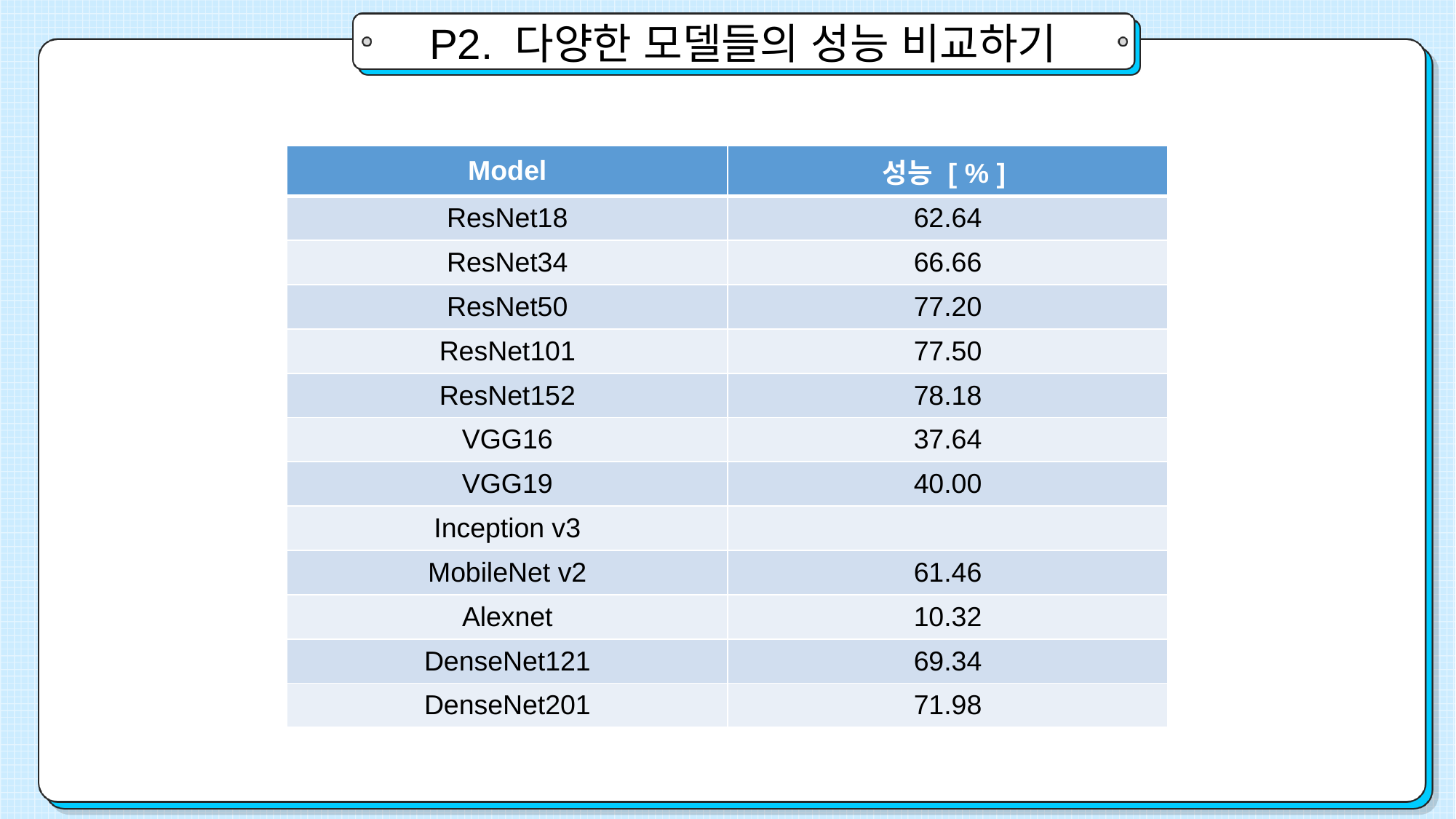

# P2. 다양한 모델들의 성능 비교하기
| Model | 성능 [ % ] |
| --- | --- |
| ResNet18 | 62.64 |
| ResNet34 | 66.66 |
| ResNet50 | 77.20 |
| ResNet101 | 77.50 |
| ResNet152 | 78.18 |
| VGG16 | 37.64 |
| VGG19 | 40.00 |
| Inception v3 |  |
| MobileNet v2 | 61.46 |
| Alexnet | 10.32 |
| DenseNet121 | 69.34 |
| DenseNet201 | 71.98 |